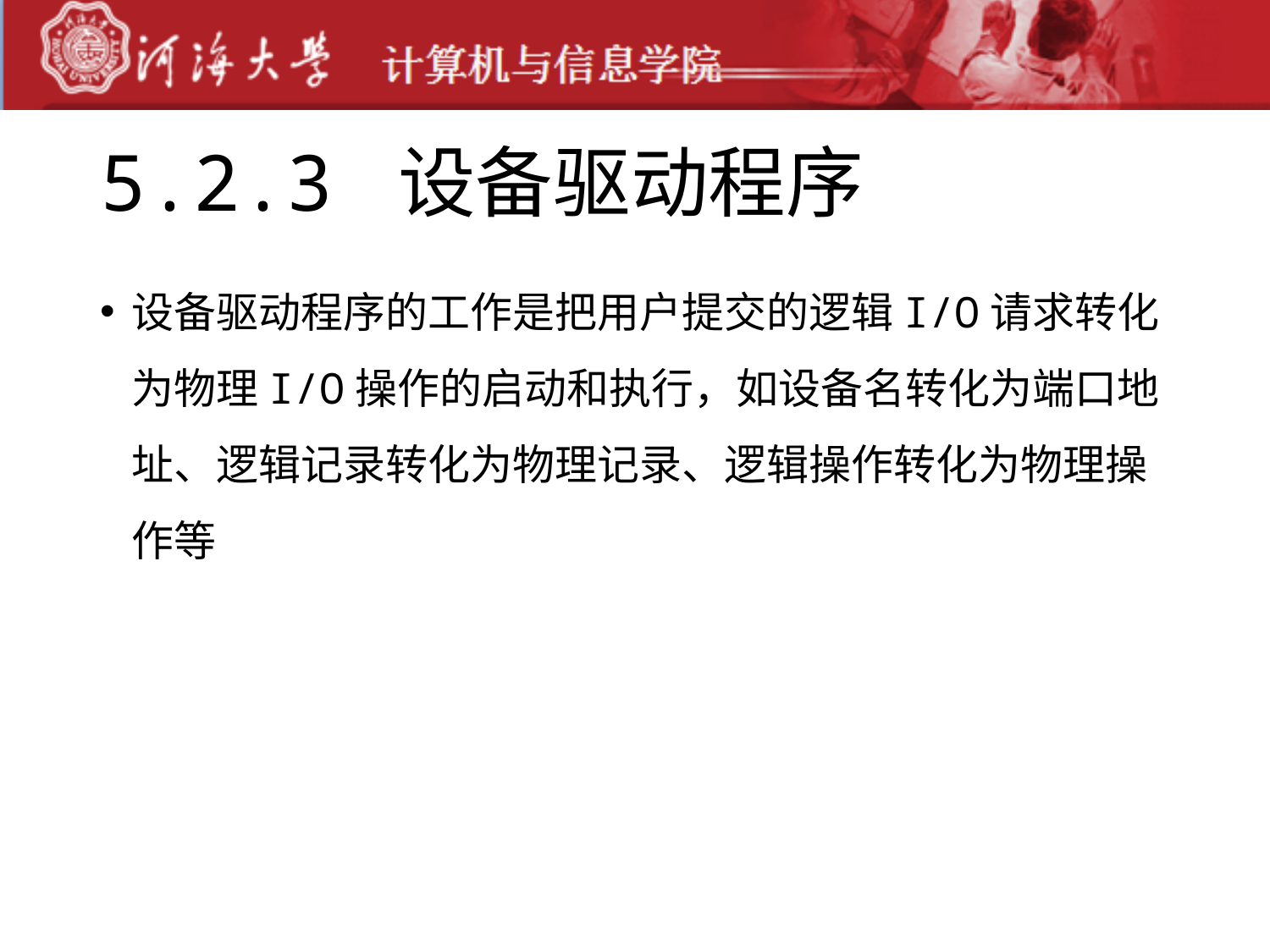

# 5.2.3 设备驱动程序
设备驱动程序的工作是把用户提交的逻辑I/O请求转化为物理I/O操作的启动和执行，如设备名转化为端口地址、逻辑记录转化为物理记录、逻辑操作转化为物理操作等